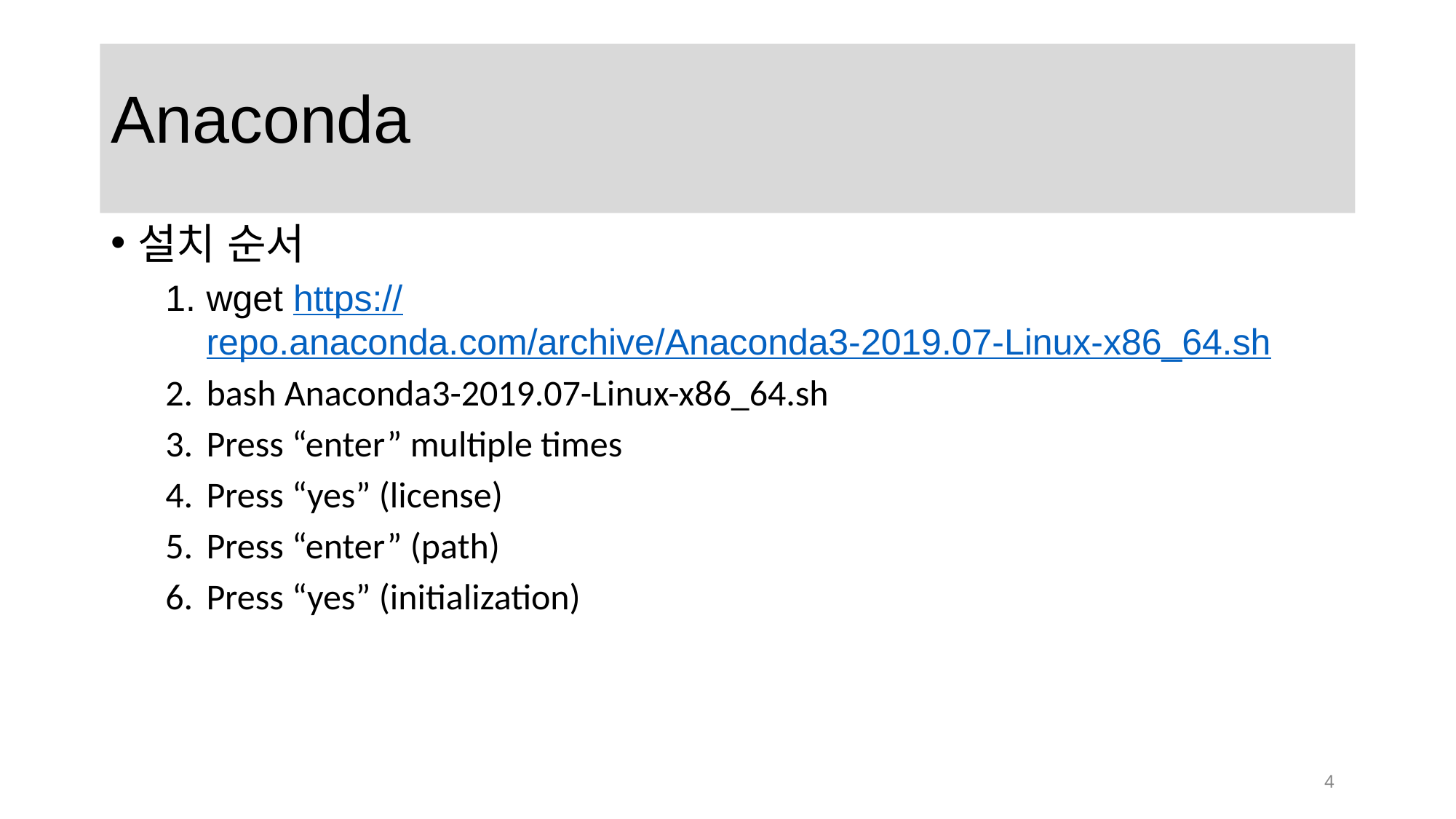

# Anaconda
설치 순서
wget https://repo.anaconda.com/archive/Anaconda3-2019.07-Linux-x86_64.sh
bash Anaconda3-2019.07-Linux-x86_64.sh
Press “enter” multiple times
Press “yes” (license)
Press “enter” (path)
Press “yes” (initialization)
4